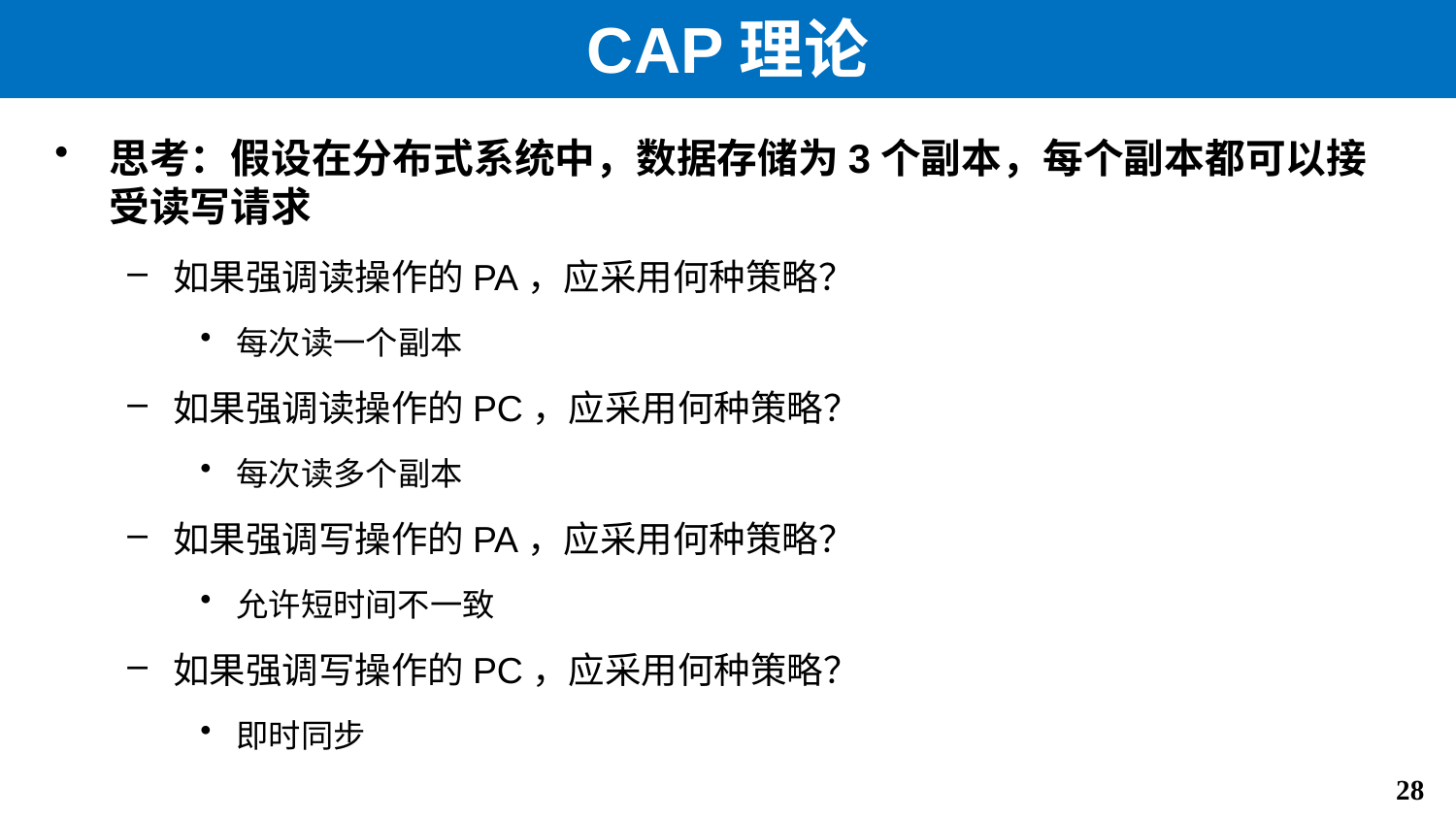

# CAP理论
思考：假设在分布式系统中，数据存储为3个副本，每个副本都可以接受读写请求
如果强调读操作的PA，应采用何种策略？
每次读一个副本
如果强调读操作的PC，应采用何种策略？
每次读多个副本
如果强调写操作的PA，应采用何种策略？
允许短时间不一致
如果强调写操作的PC，应采用何种策略？
即时同步